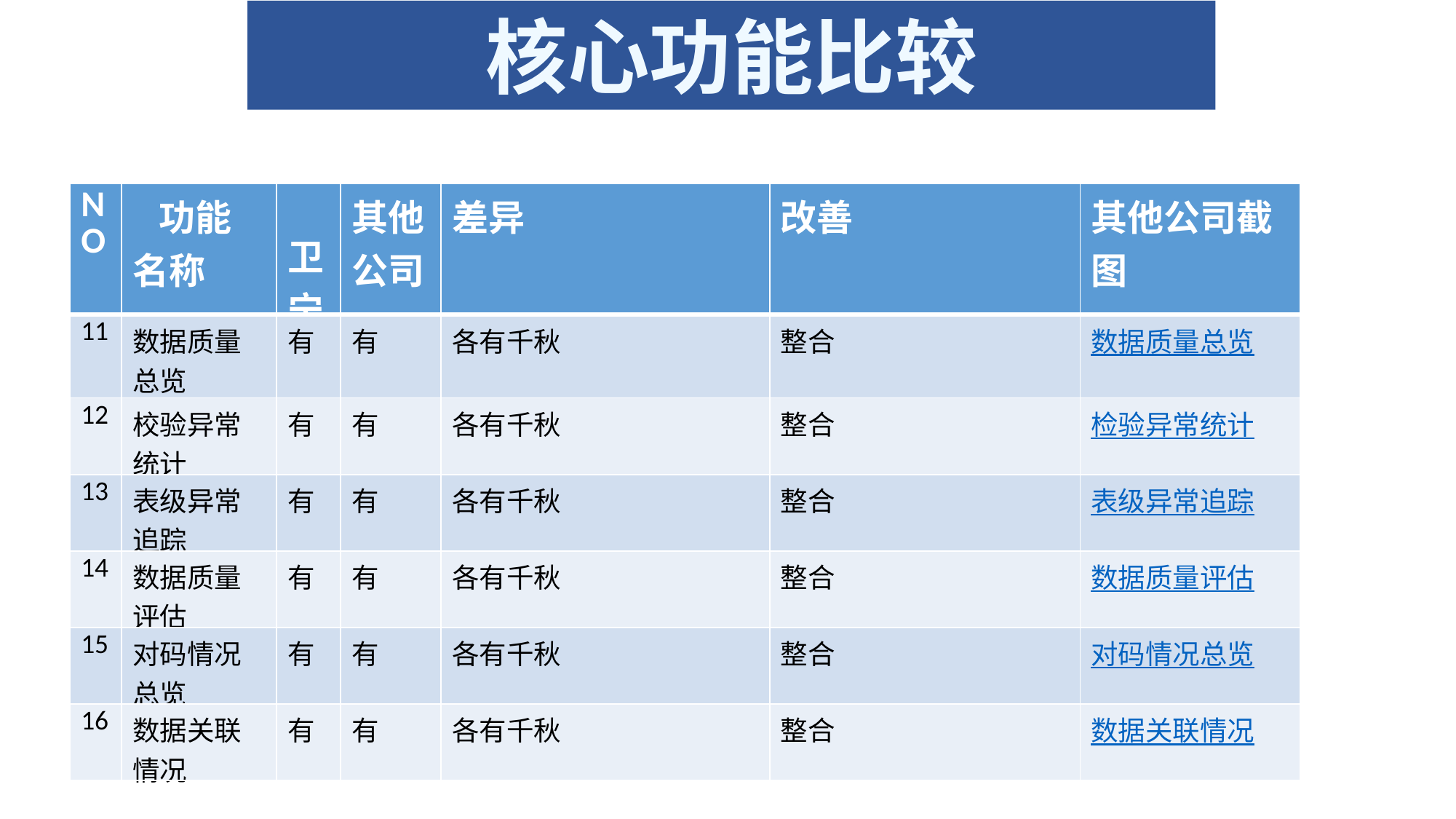

核心功能比较
| NO | 功能名称 | 卫宁 | 其他公司 | 差异 | 改善 | 其他公司截图 |
| --- | --- | --- | --- | --- | --- | --- |
| 11 | 数据质量总览 | 有 | 有 | 各有千秋 | 整合 | 数据质量总览 |
| 12 | 校验异常统计 | 有 | 有 | 各有千秋 | 整合 | 检验异常统计 |
| 13 | 表级异常追踪 | 有 | 有 | 各有千秋 | 整合 | 表级异常追踪 |
| 14 | 数据质量评估 | 有 | 有 | 各有千秋 | 整合 | 数据质量评估 |
| 15 | 对码情况总览 | 有 | 有 | 各有千秋 | 整合 | 对码情况总览 |
| 16 | 数据关联情况 | 有 | 有 | 各有千秋 | 整合 | 数据关联情况 |